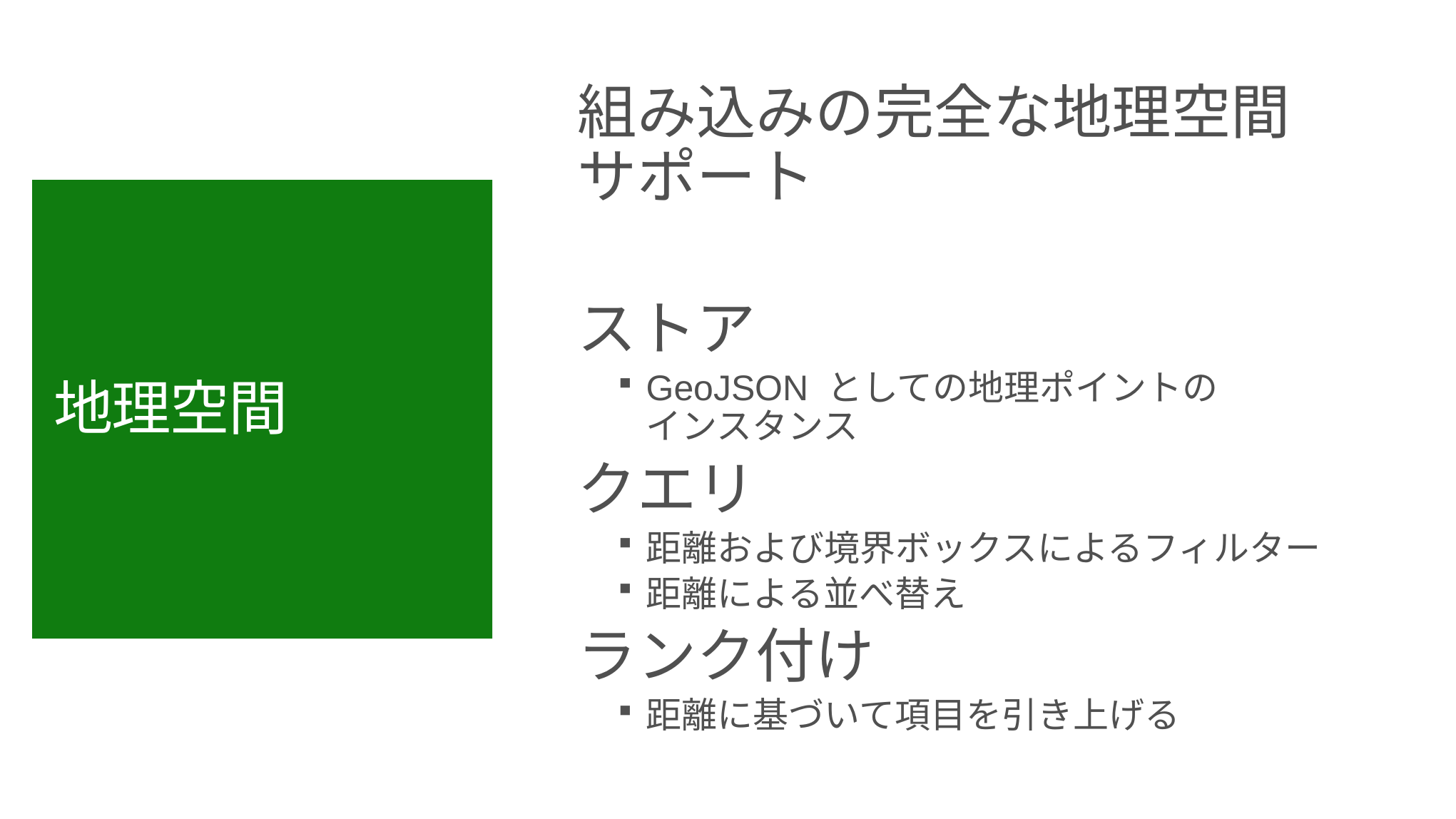

組み込みの完全な地理空間
サポート

ストア
GeoJSON としての地理ポイントの
インスタンス
クエリ
距離および境界ボックスによるフィルター
距離による並べ替え
ランク付け
距離に基づいて項目を引き上げる
# 地理空間